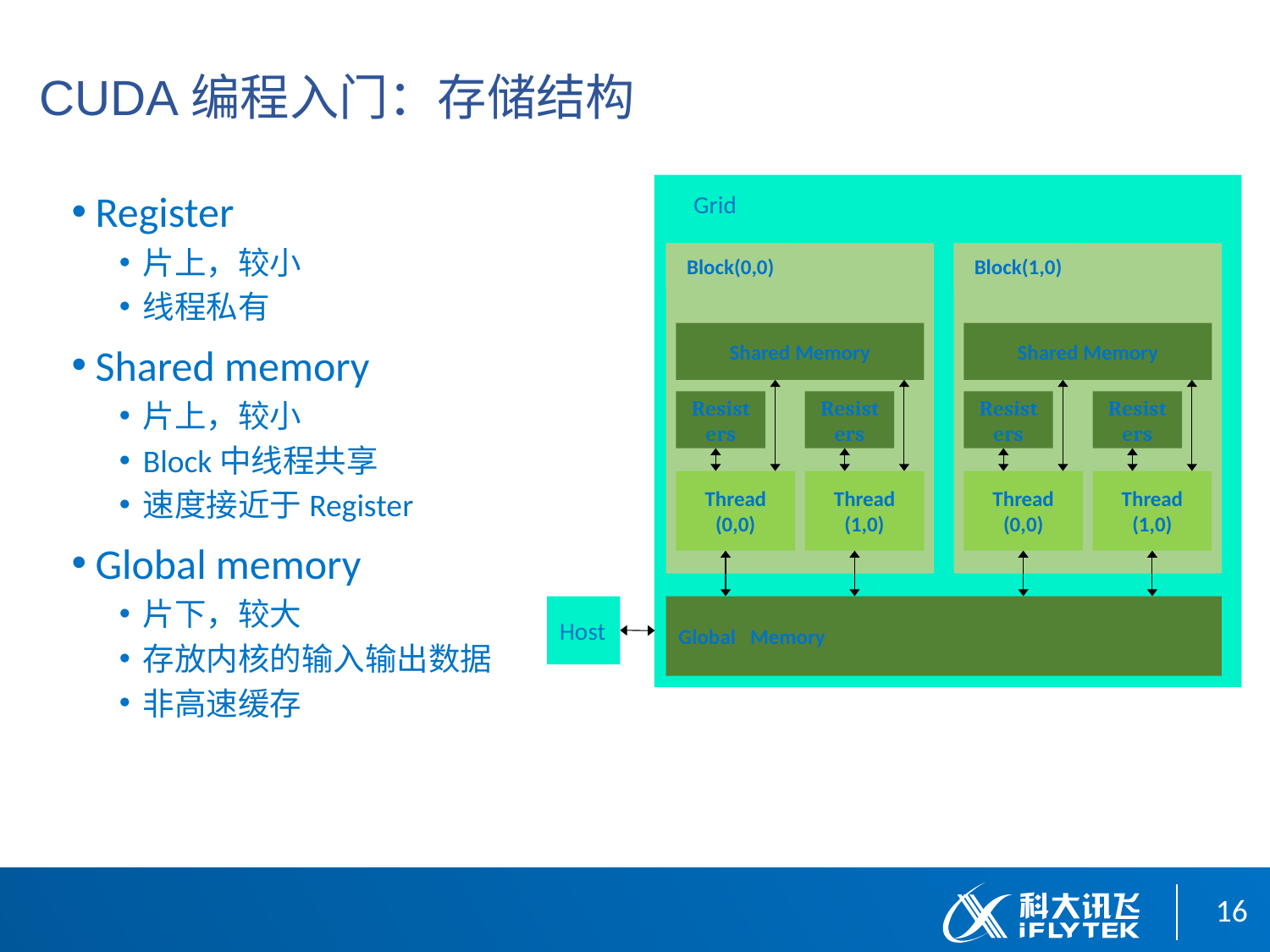

CUDA编程入门：存储结构

Grid
Host

Block(0,0)
Shared Memory
Resisters
Resisters
Thread
(0,0)
Thread
(1,0)

Block(1,0)
Shared Memory
Resisters
Resisters
Thread
(0,0)
Thread
(1,0)
Global   Memory
Register
片上，较小
线程私有
Shared memory
片上，较小
Block中线程共享
速度接近于Register
Global memory
片下，较大
存放内核的输入输出数据
非高速缓存